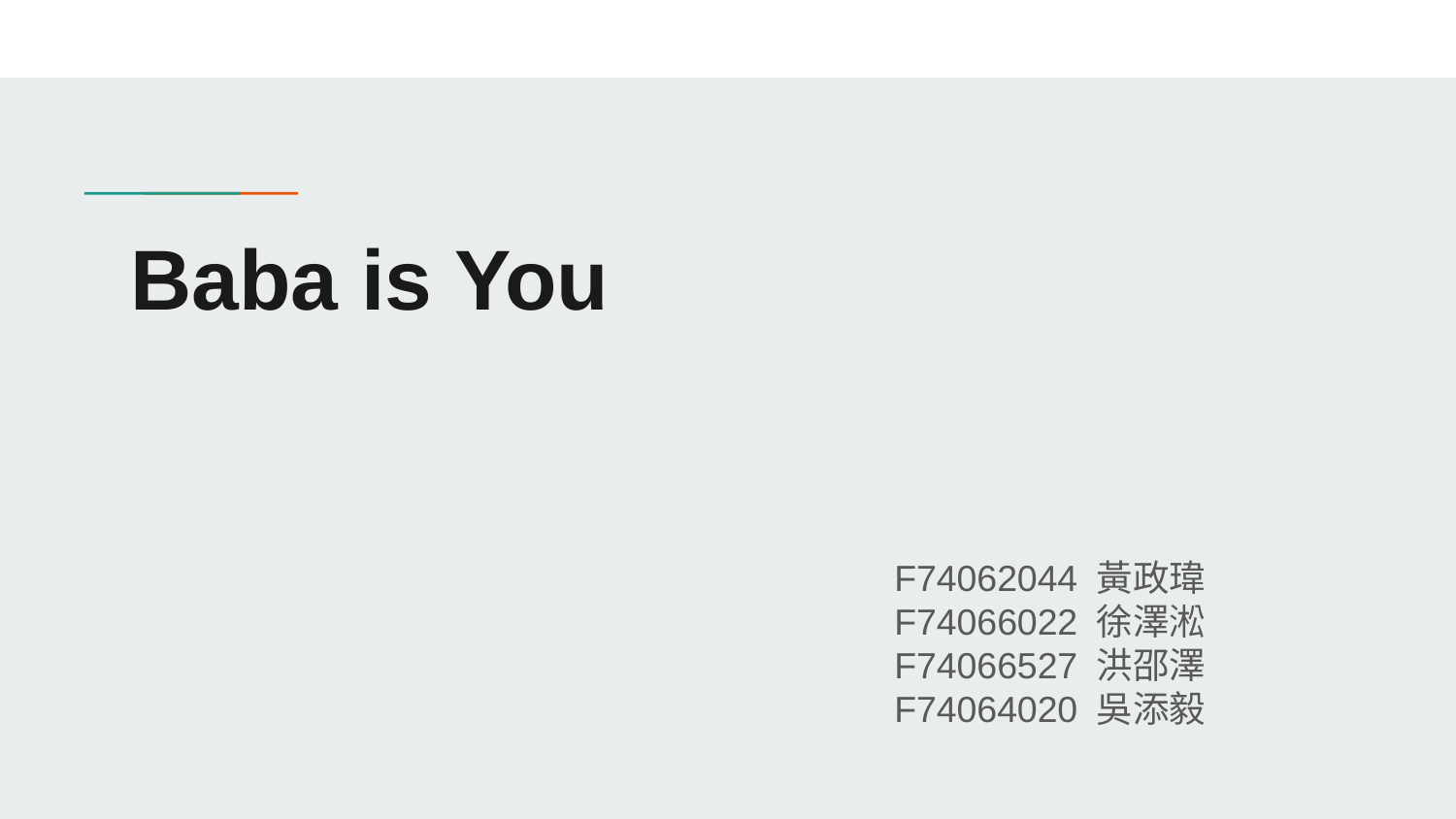

# Baba is You
F74062044 黃政瑋
F74066022 徐澤淞
F74066527 洪邵澤
F74064020 吳添毅